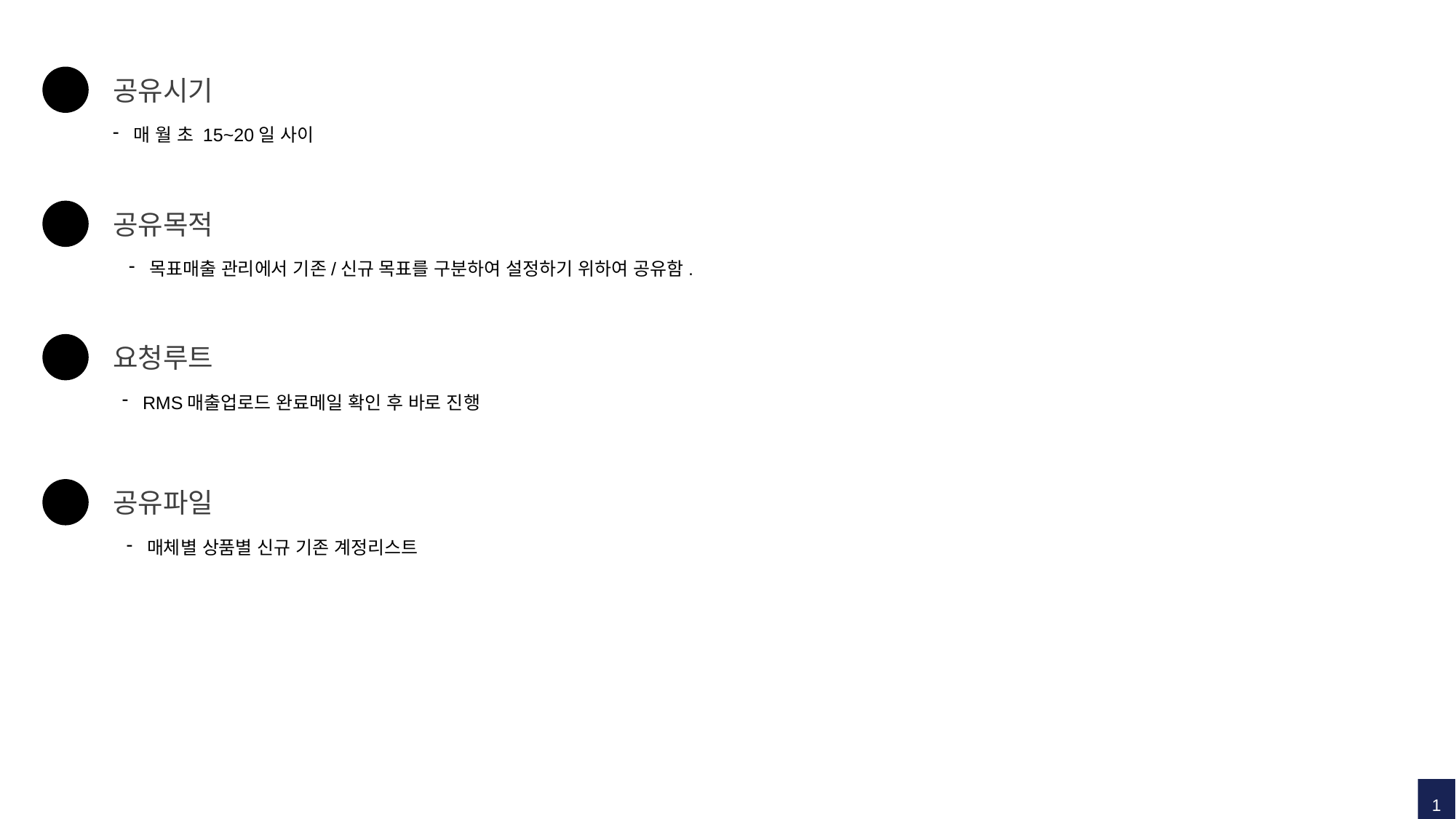

1

공유시기
매 월 초 15~20일 사이
1

공유목적
목표매출 관리에서 기존/신규 목표를 구분하여 설정하기 위하여 공유함.
1

요청루트
RMS매출업로드 완료메일 확인 후 바로 진행
1

공유파일
매체별 상품별 신규 기존 계정리스트
1